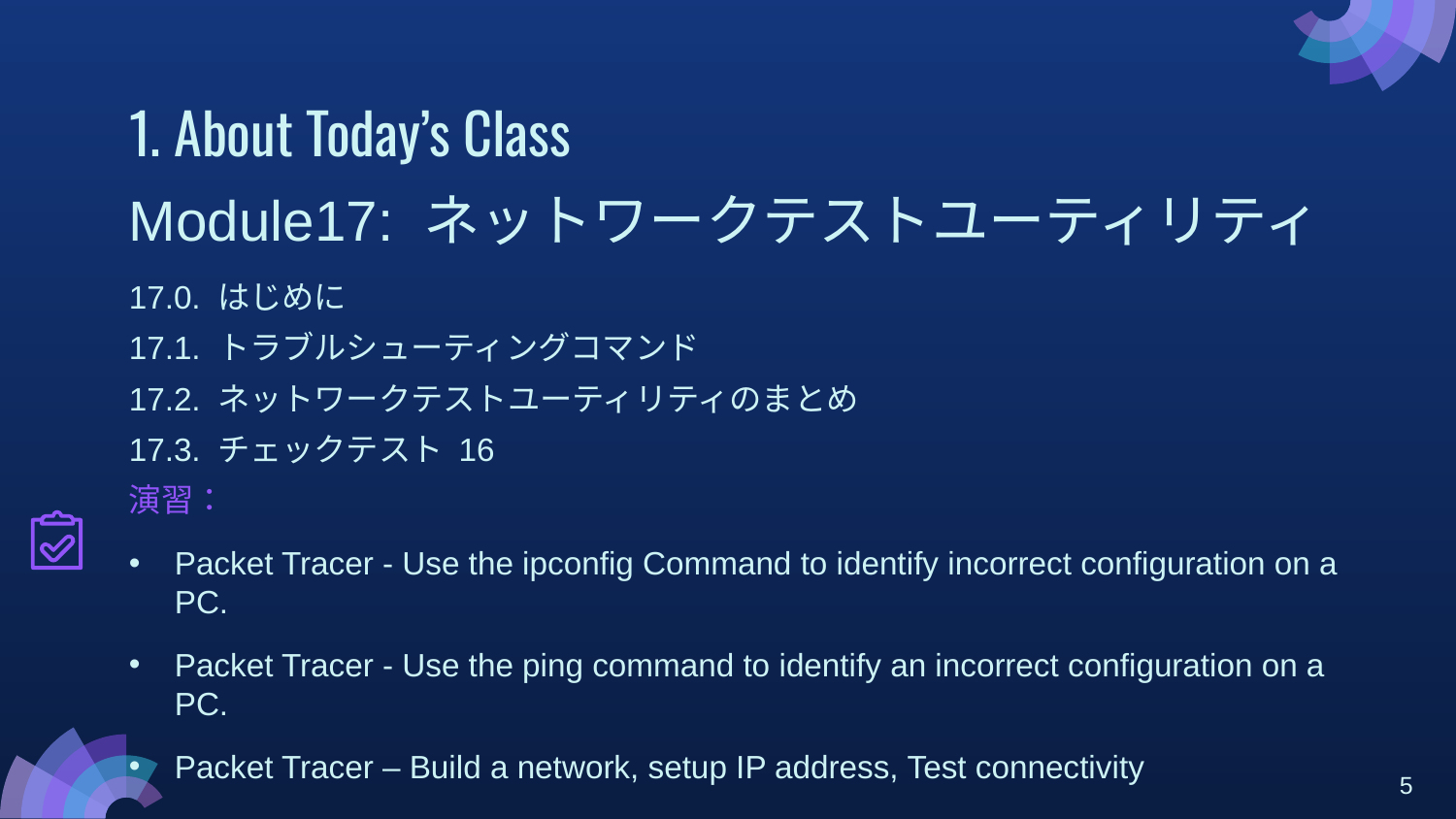

# 1. About Today’s Class
Module17: ネットワークテストユーティリティ
17.0. はじめに
17.1. トラブルシューティングコマンド
17.2. ネットワークテストユーティリティのまとめ
17.3. チェックテスト 16
演習：
Packet Tracer - Use the ipconfig Command to identify incorrect configuration on a PC.
Packet Tracer - Use the ping command to identify an incorrect configuration on a PC.
Packet Tracer – Build a network, setup IP address, Test connectivity

5